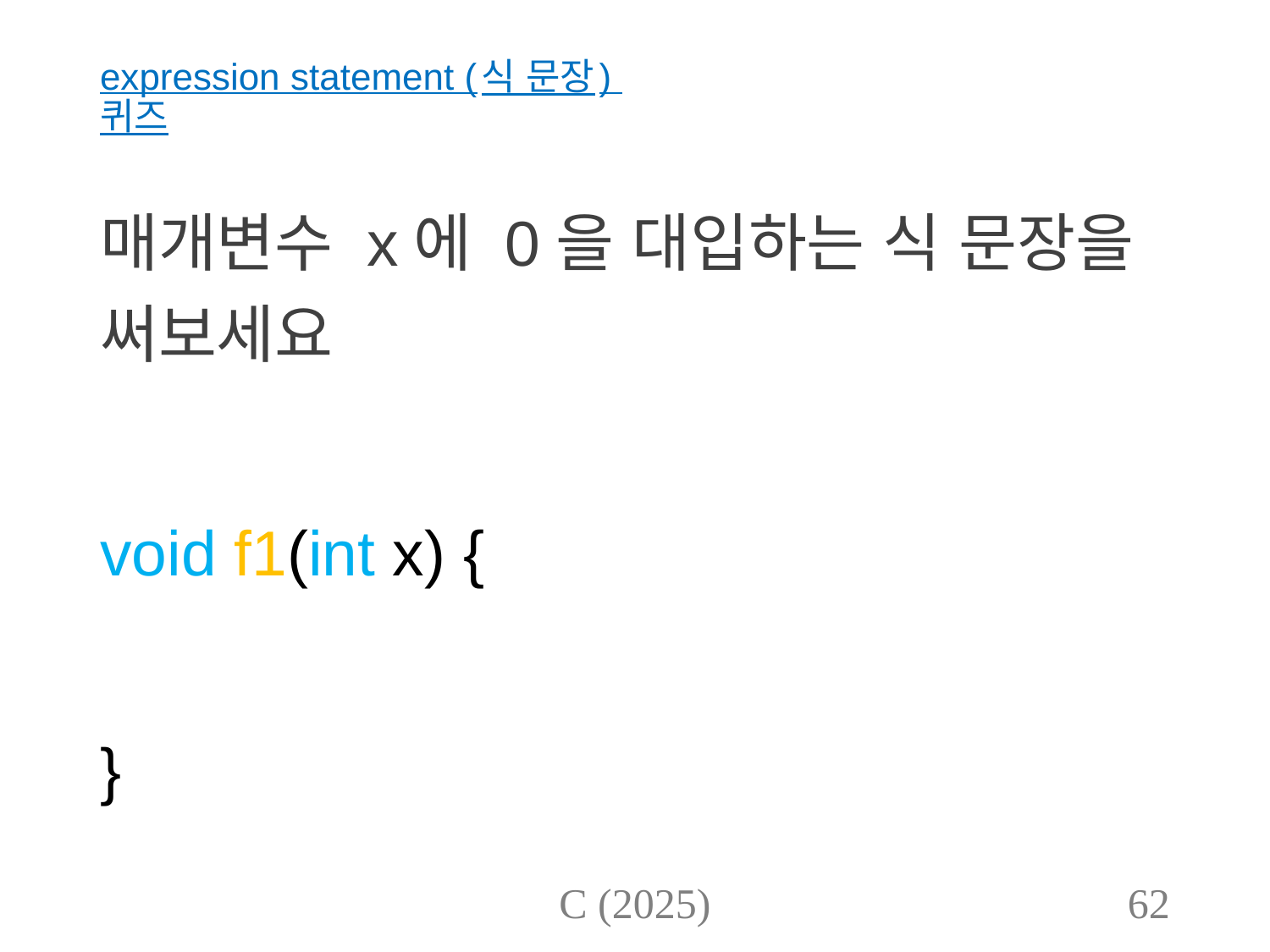

# expression statement (식 문장) 퀴즈
매개변수 x에 0을 대입하는 식 문장을 써보세요

void f1(int x) {

}
C (2025)
62